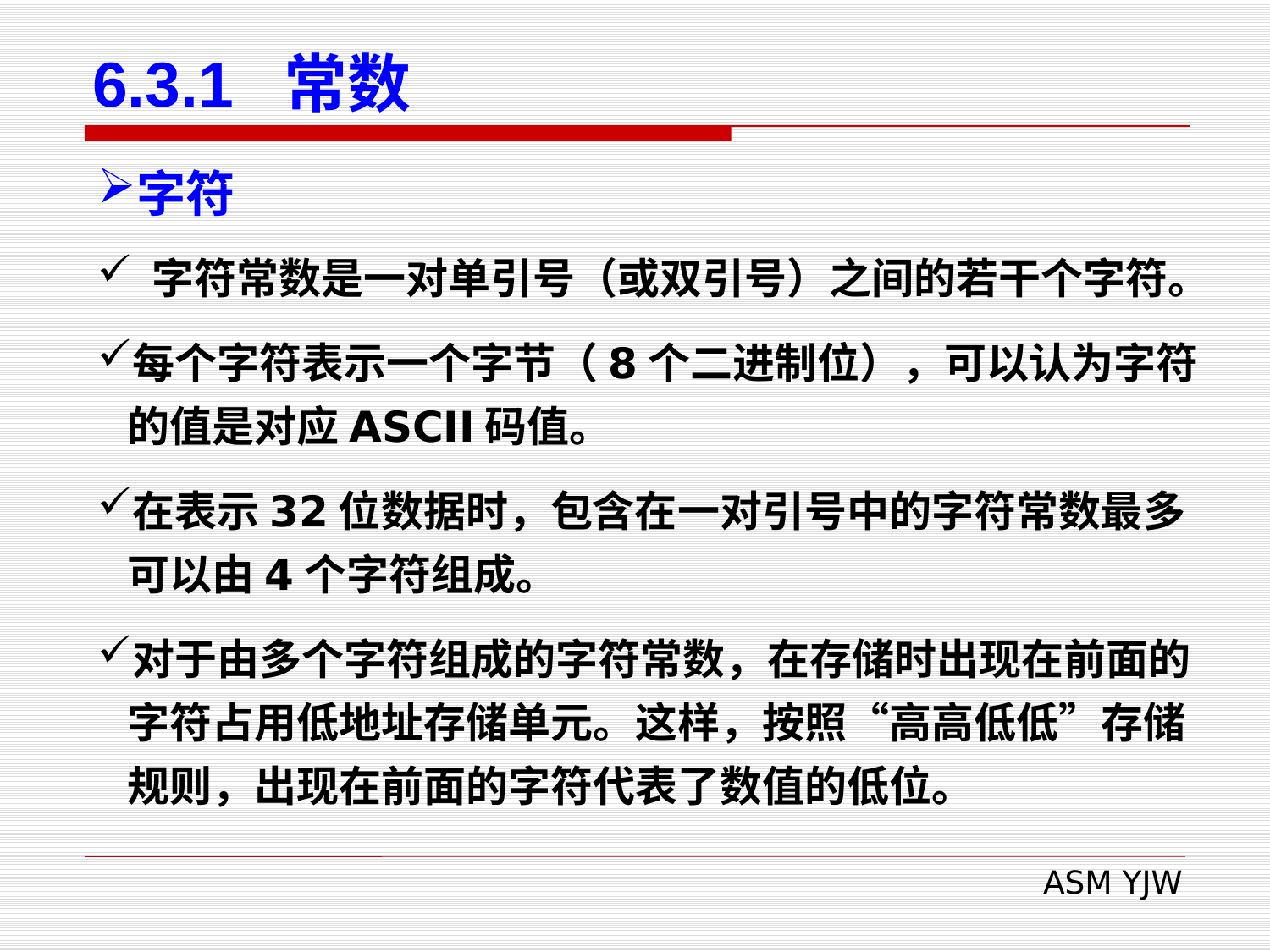

# 6.3.1  常数
字符

 字符常数是一对单引号（或双引号）之间的若干个字符。
每个字符表示一个字节（8个二进制位），可以认为字符的值是对应ASCII码值。
在表示32位数据时，包含在一对引号中的字符常数最多可以由4个字符组成。
对于由多个字符组成的字符常数，在存储时出现在前面的字符占用低地址存储单元。这样，按照“高高低低”存储规则，出现在前面的字符代表了数值的低位。